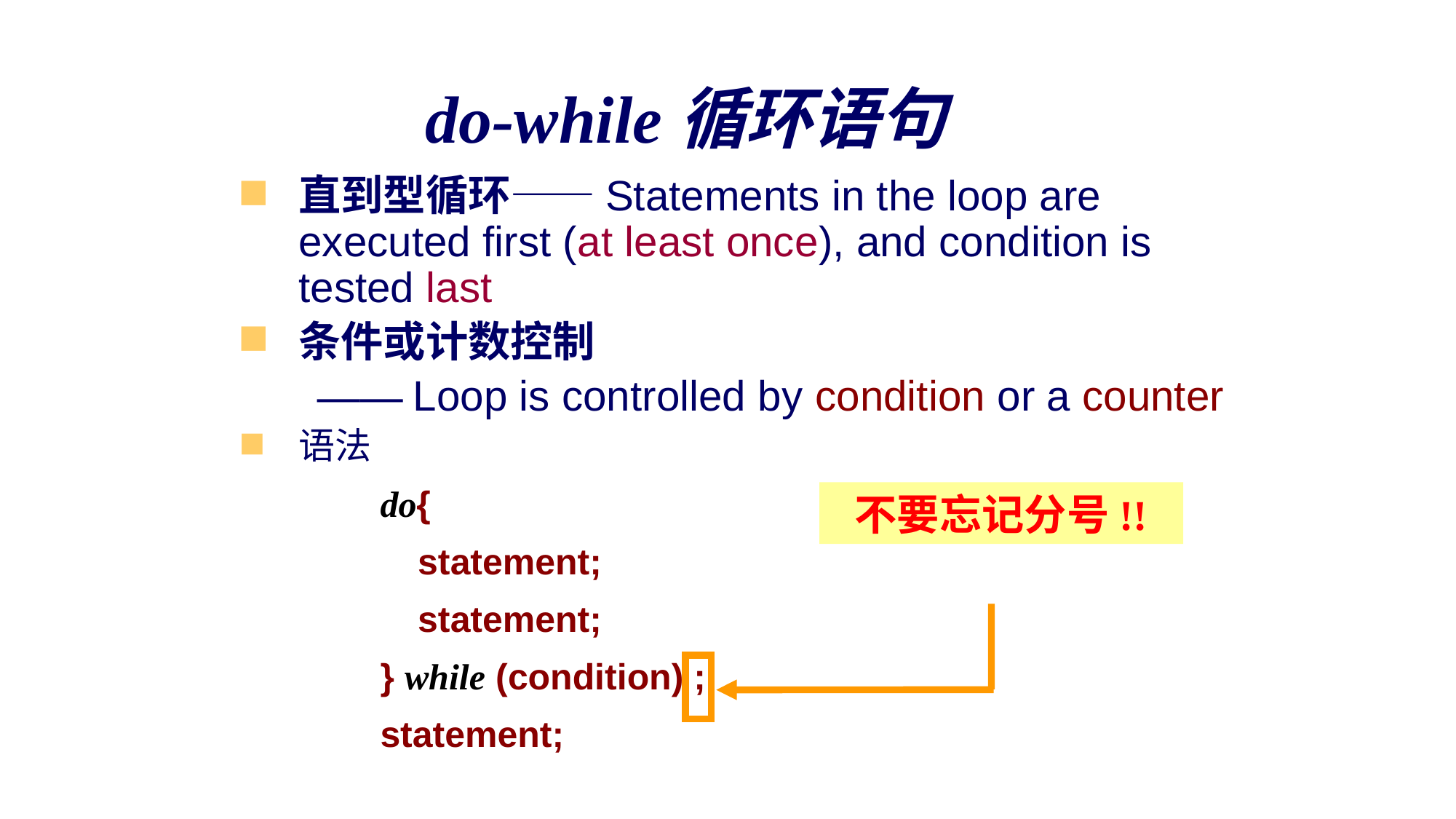

do-while循环语句
直到型循环——Statements in the loop are executed first (at least once), and condition is tested last
条件或计数控制
       —— Loop is controlled by condition or a counter
语法
do{
	 statement;
	 statement;
} while (condition) ;
statement;
不要忘记分号!!